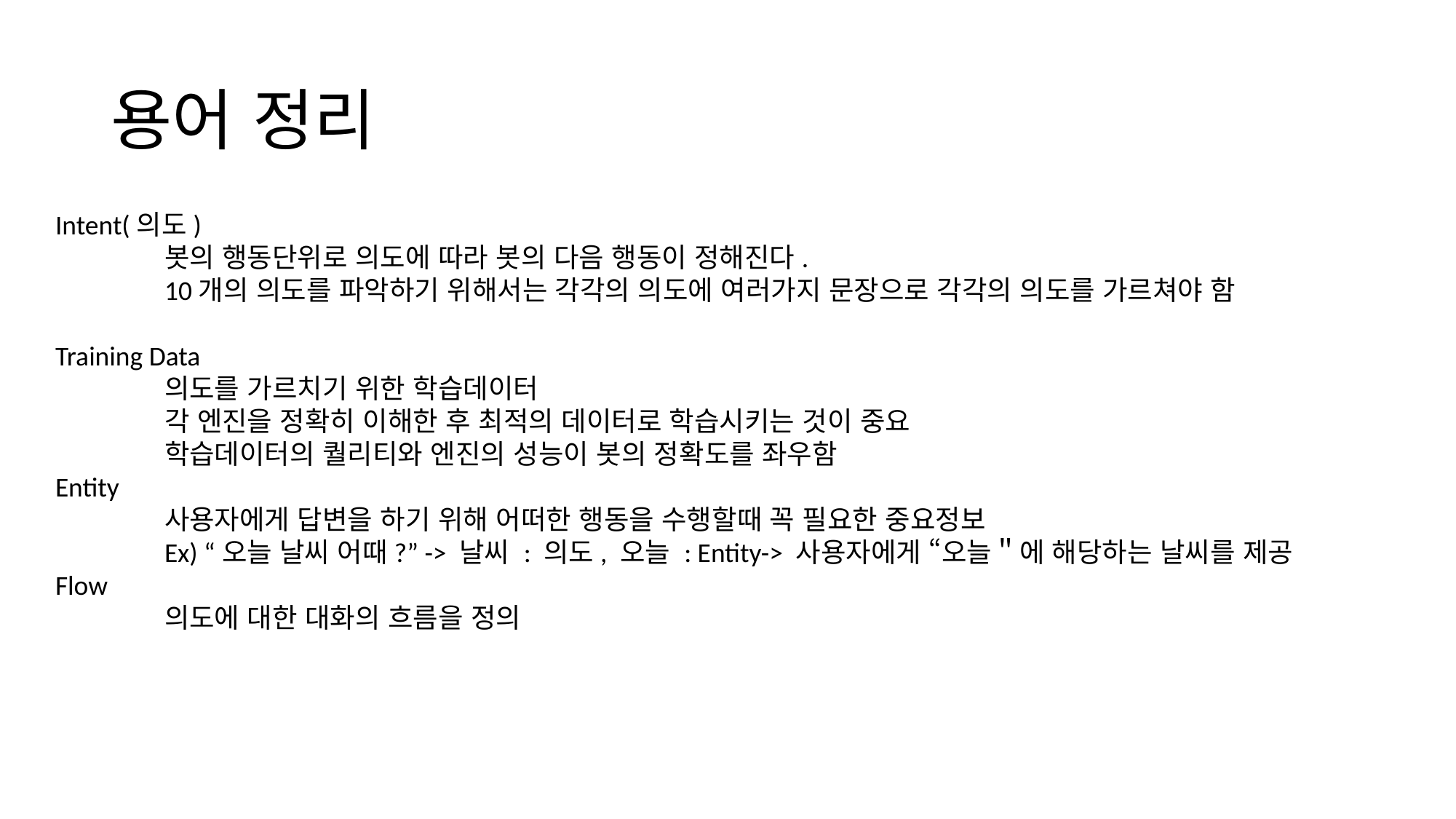

# 용어 정리
Intent(의도)
	봇의 행동단위로 의도에 따라 봇의 다음 행동이 정해진다.
	10개의 의도를 파악하기 위해서는 각각의 의도에 여러가지 문장으로 각각의 의도를 가르쳐야 함

Training Data
	의도를 가르치기 위한 학습데이터
	각 엔진을 정확히 이해한 후 최적의 데이터로 학습시키는 것이 중요
	학습데이터의 퀄리티와 엔진의 성능이 봇의 정확도를 좌우함
Entity
	사용자에게 답변을 하기 위해 어떠한 행동을 수행할때 꼭 필요한 중요정보
	Ex) “오늘 날씨 어때?” -> 날씨 : 의도, 오늘 : Entity-> 사용자에게 “오늘＂에 해당하는 날씨를 제공
Flow
	의도에 대한 대화의 흐름을 정의